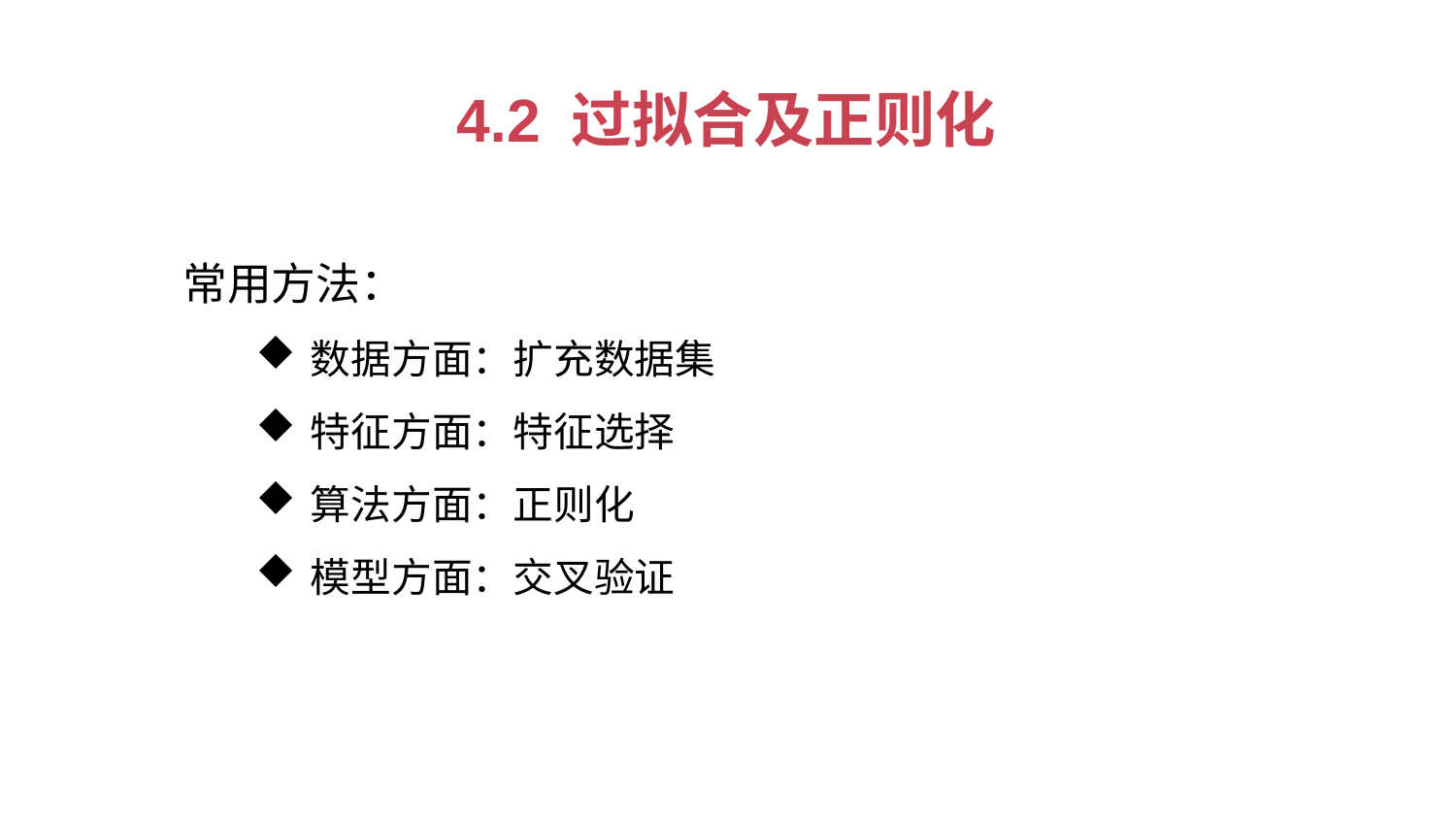

4.2 过拟合及正则化
常用方法：
数据方面：扩充数据集
特征方面：特征选择
算法方面：正则化
模型方面：交叉验证